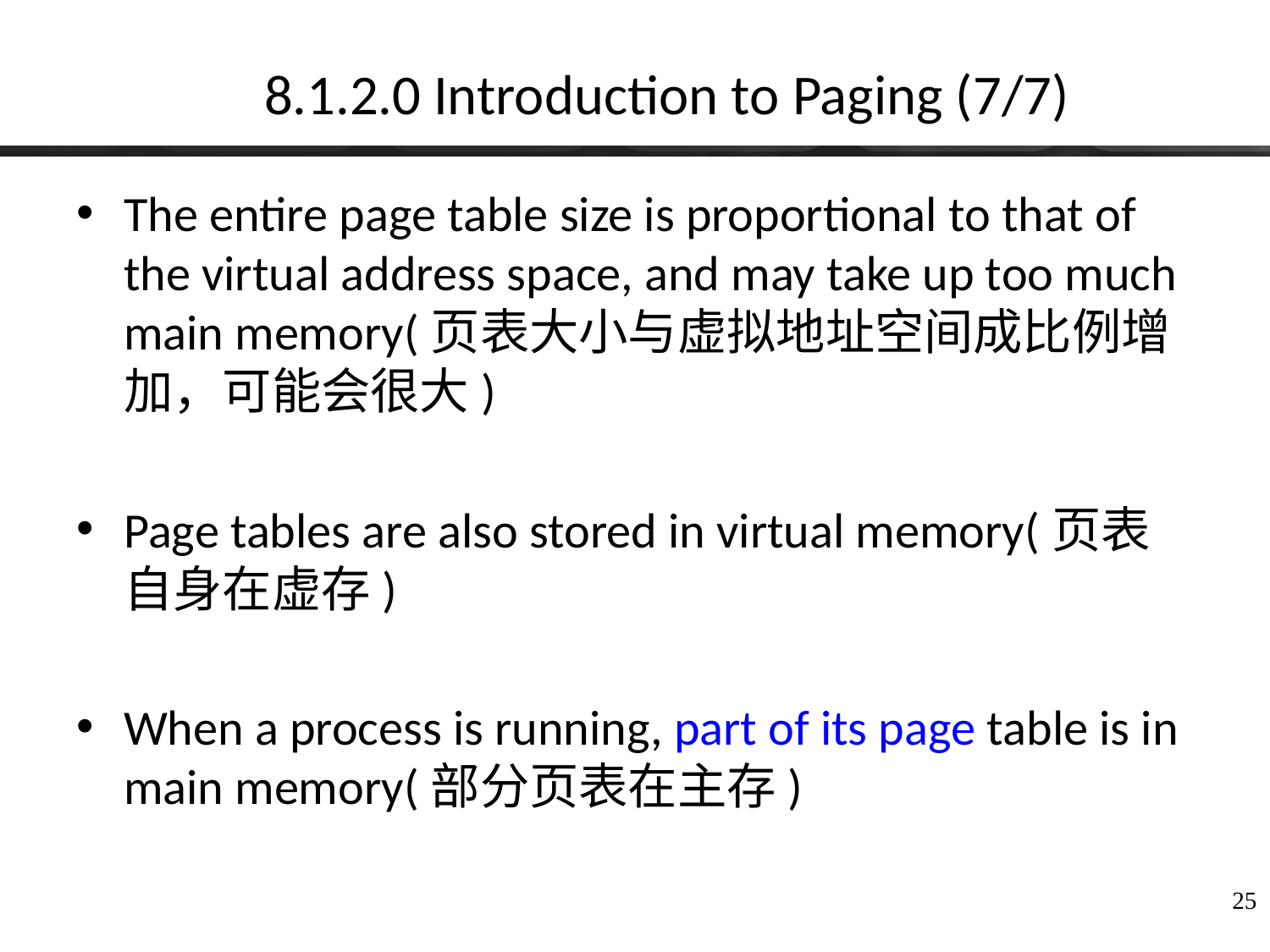

# 8.1.2.0 Introduction to Paging (7/7)
The entire page table size is proportional to that of the virtual address space, and may take up too much main memory(页表大小与虚拟地址空间成比例增加，可能会很大)

Page tables are also stored in virtual memory(页表自身在虚存)

When a process is running, part of its page table is in main memory(部分页表在主存)

25